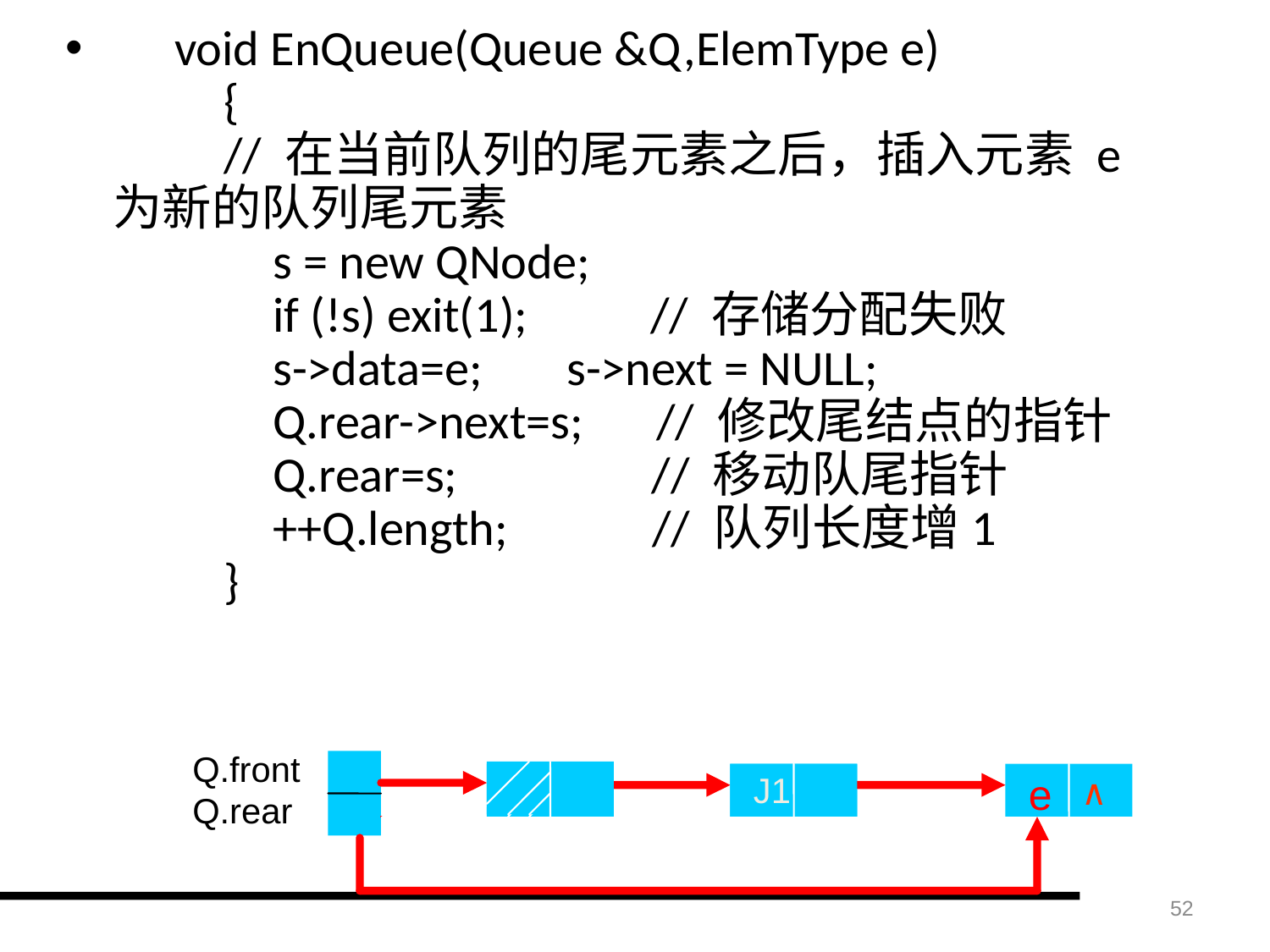

void EnQueue(Queue &Q,ElemType e)
　　{
　　// 在当前队列的尾元素之后，插入元素 e 为新的队列尾元素
　　　s = new QNode;
　　　if (!s) exit(1);　　// 存储分配失败
　　　s->data=e; 　s->next = NULL;
　　　Q.rear->next=s;　// 修改尾结点的指针
　　　Q.rear=s; 　　　 // 移动队尾指针
　　　++Q.length; 　　 // 队列长度增1
　　}

Q.front

∧
∧

J1

Q.rear

J1

e

∧

52